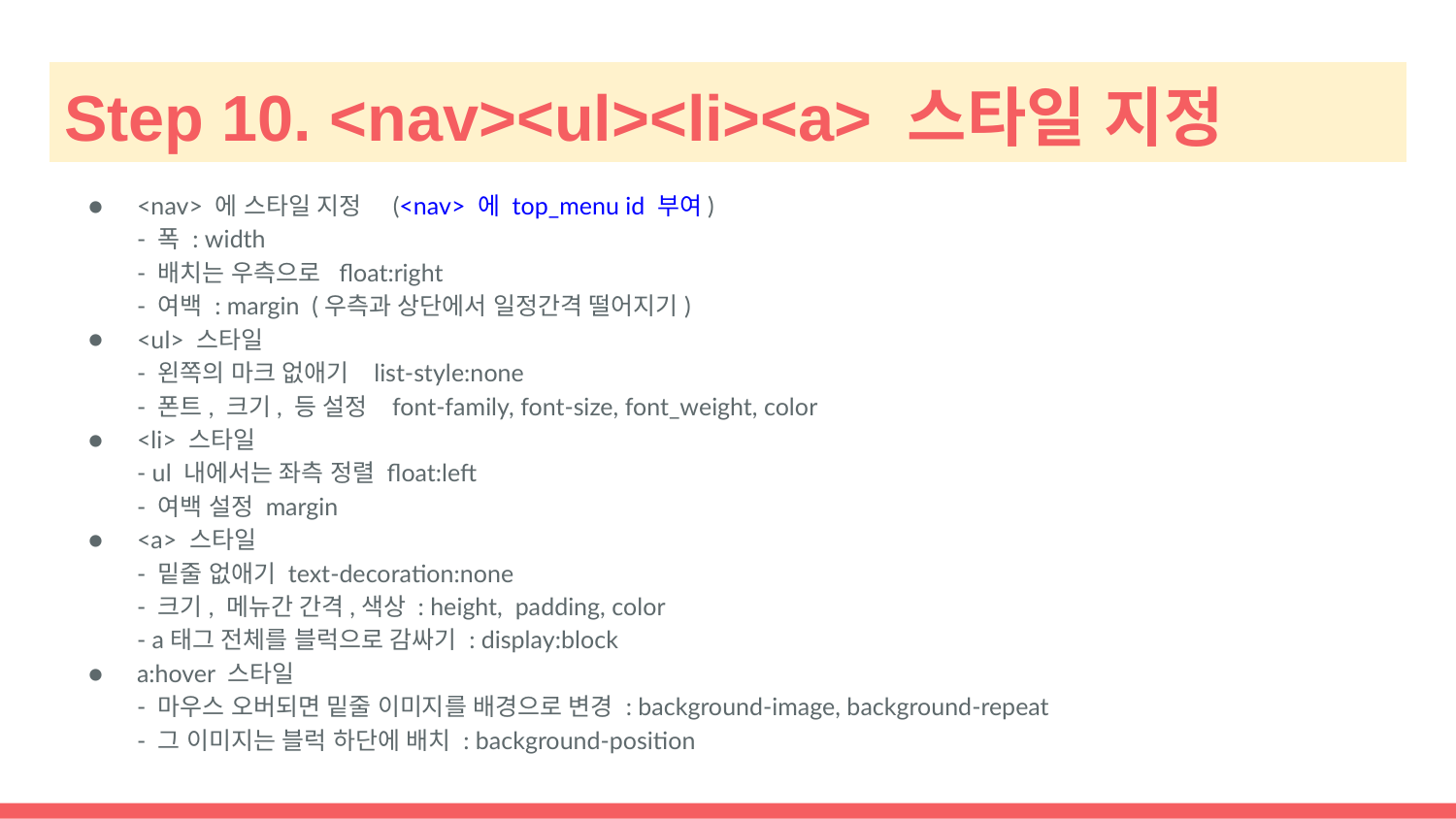

# Step 10. <nav><ul><li><a> 스타일 지정
<nav> 에 스타일 지정    (<nav> 에 top_menu id 부여)
- 폭 : width
- 배치는 우측으로  float:right
- 여백 : margin  (우측과 상단에서 일정간격 떨어지기)
<ul> 스타일
- 왼쪽의 마크 없애기   list-style:none
- 폰트, 크기, 등 설정   font-family, font-size, font_weight, color
<li> 스타일
- ul 내에서는 좌측 정렬 float:left
- 여백 설정 margin
<a> 스타일
- 밑줄 없애기 text-decoration:none
- 크기, 메뉴간 간격,색상 : height,  padding, color
- a태그 전체를 블럭으로 감싸기 : display:block
a:hover 스타일
- 마우스 오버되면 밑줄 이미지를 배경으로 변경 : background-image, background-repeat
- 그 이미지는 블럭 하단에 배치 : background-position